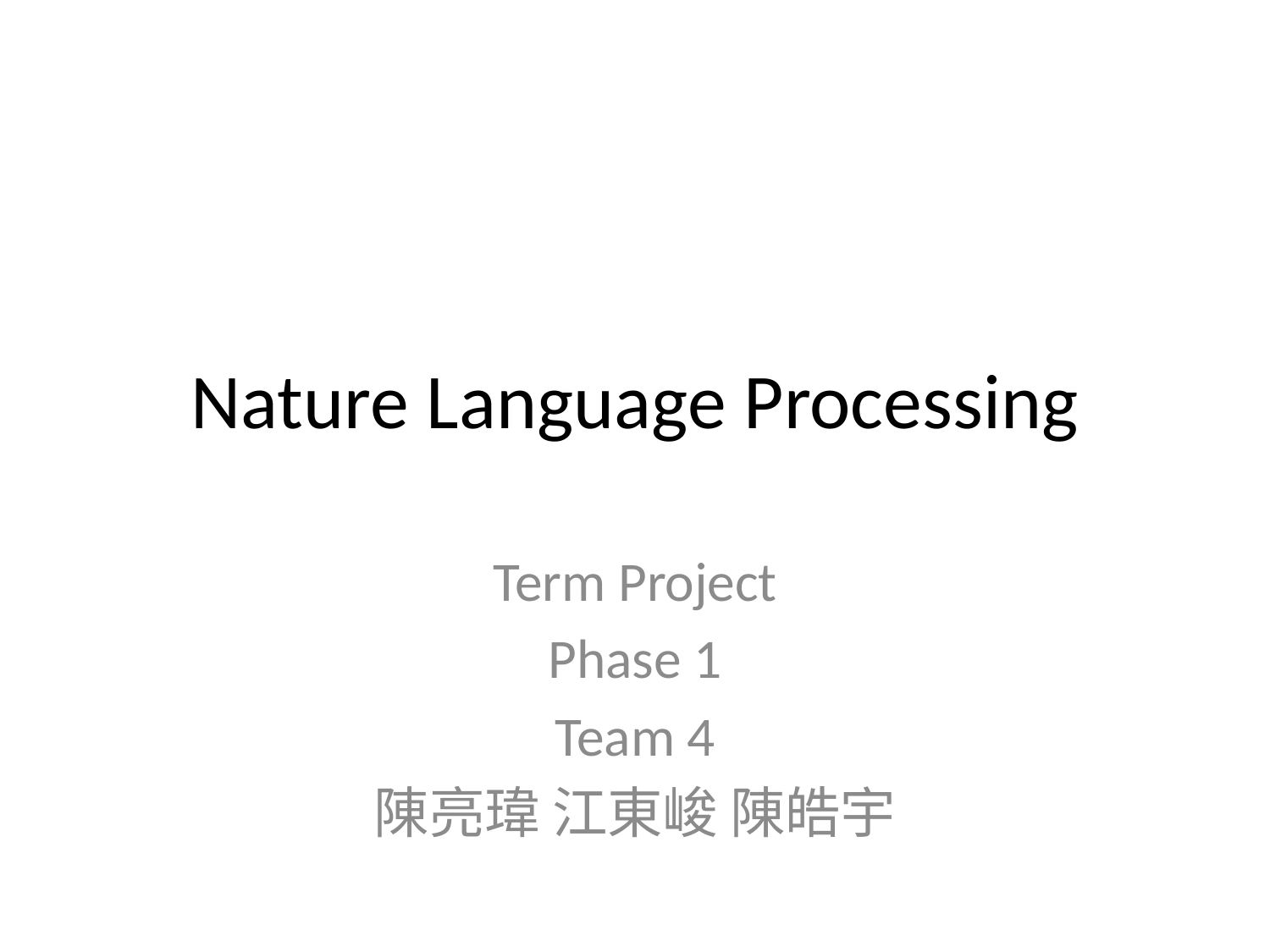

# Nature Language Processing
Term Project
Phase 1
Team 4
陳亮瑋 江東峻 陳皓宇